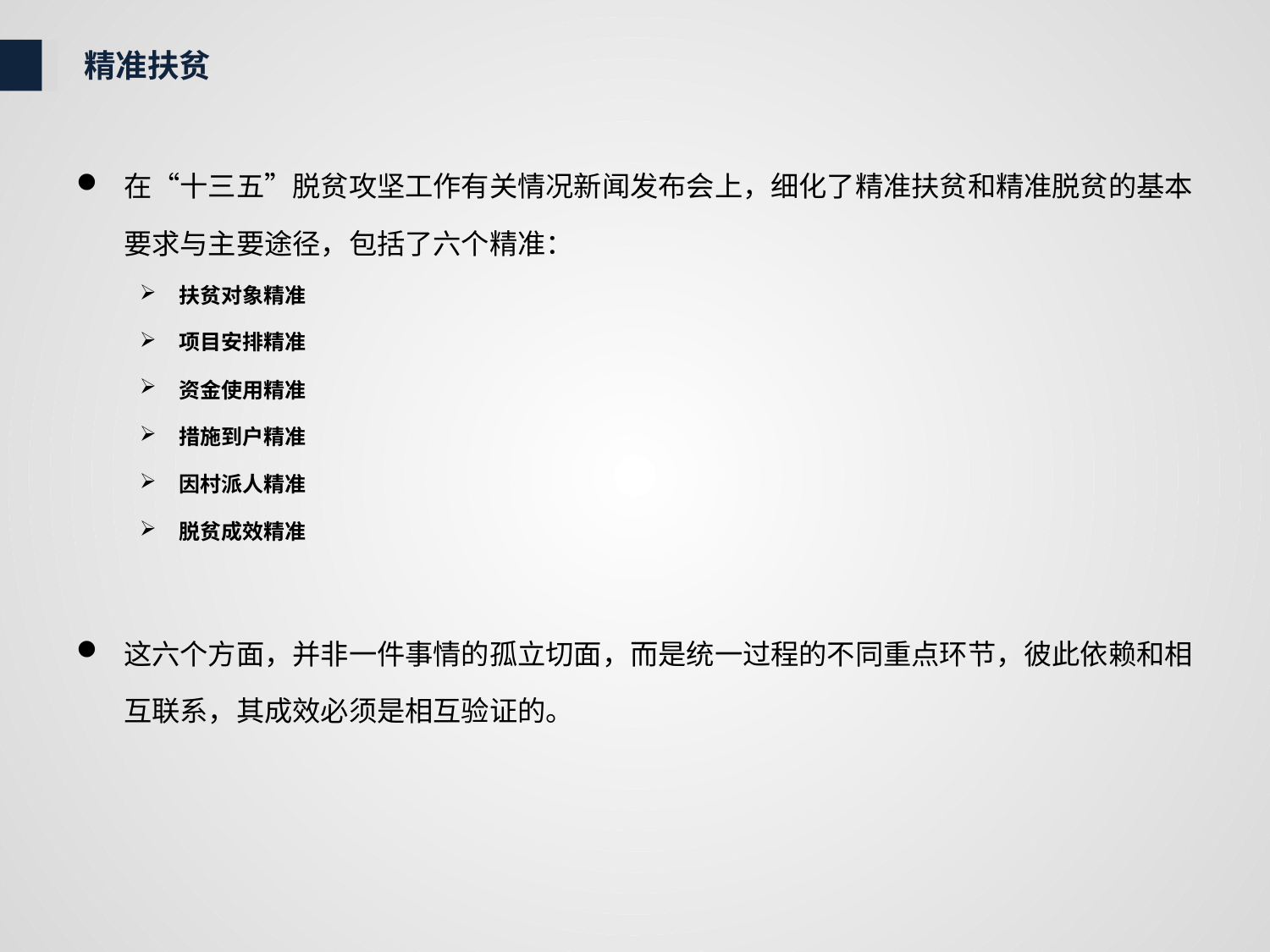

精准扶贫
在“十三五”脱贫攻坚工作有关情况新闻发布会上，细化了精准扶贫和精准脱贫的基本要求与主要途径，包括了六个精准：
扶贫对象精准
项目安排精准
资金使用精准
措施到户精准
因村派人精准
脱贫成效精准

这六个方面，并非一件事情的孤立切面，而是统一过程的不同重点环节，彼此依赖和相互联系，其成效必须是相互验证的。